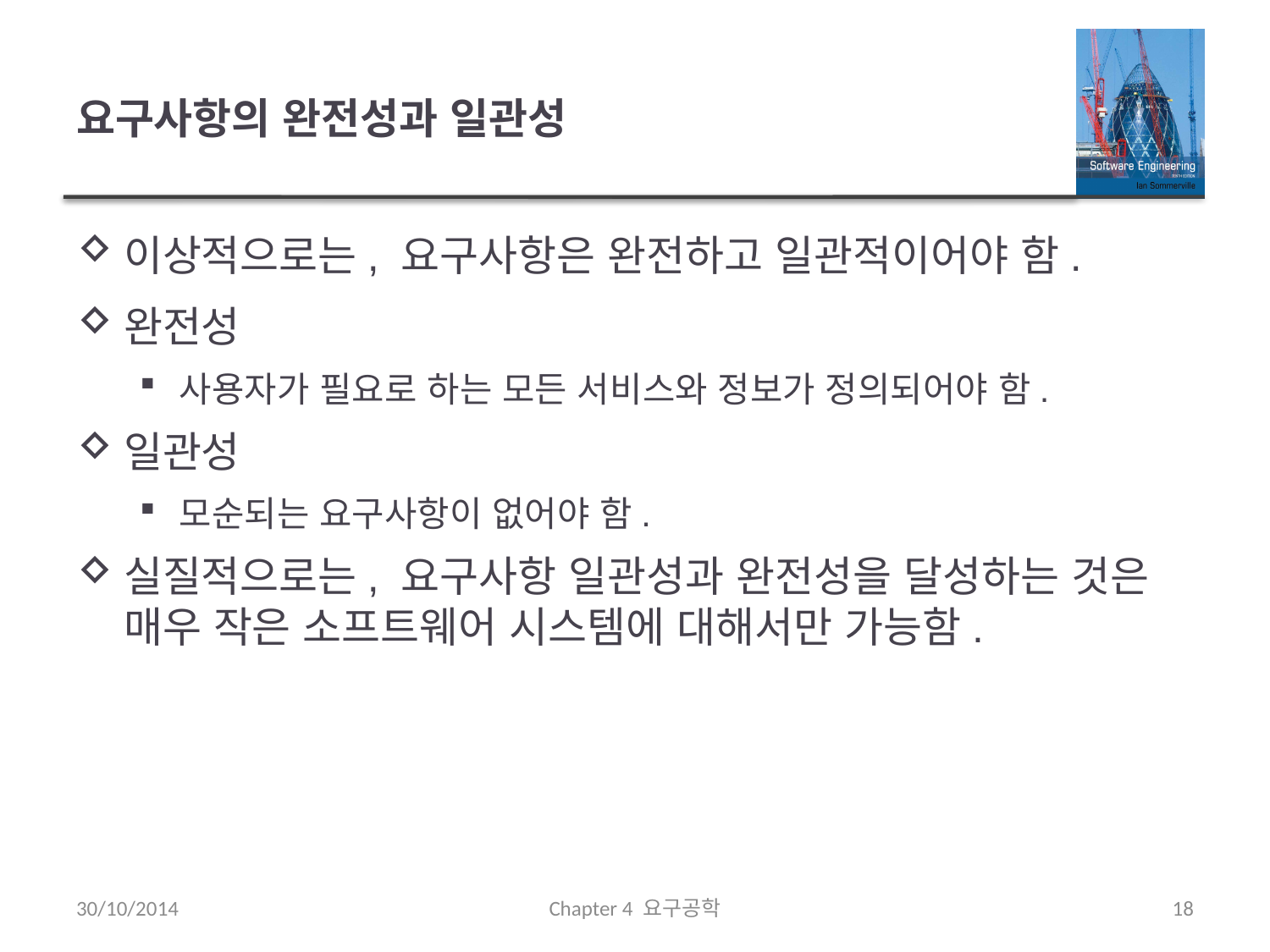

# 요구사항의 완전성과 일관성
이상적으로는, 요구사항은 완전하고 일관적이어야 함.
완전성
사용자가 필요로 하는 모든 서비스와 정보가 정의되어야 함.
일관성
모순되는 요구사항이 없어야 함.
실질적으로는, 요구사항 일관성과 완전성을 달성하는 것은 매우 작은 소프트웨어 시스템에 대해서만 가능함.
30/10/2014
Chapter 4 요구공학
18